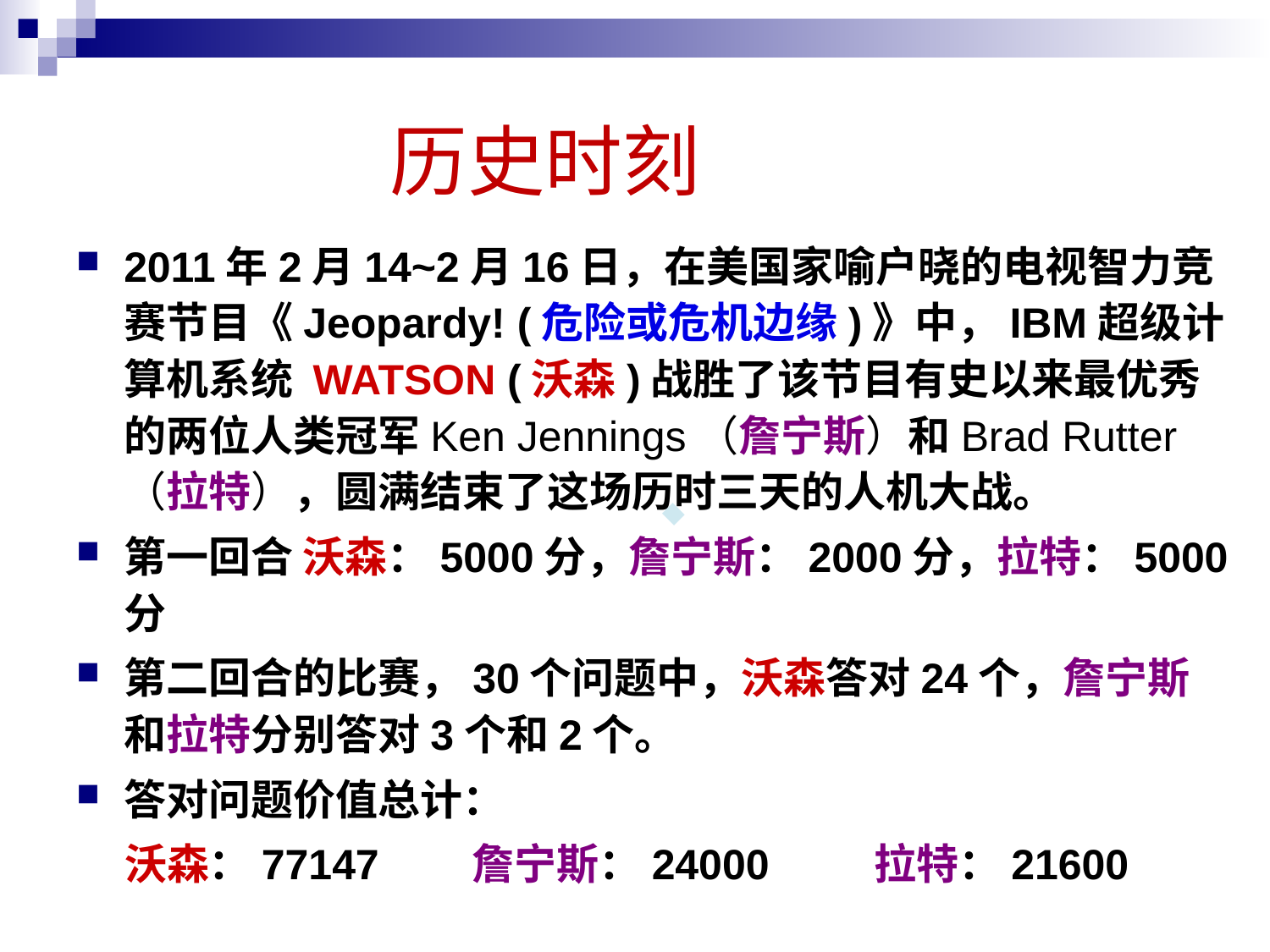

# 历史时刻
2011年2月14~2月16日，在美国家喻户晓的电视智力竞赛节目《Jeopardy! (危险或危机边缘)》中，IBM超级计算机系统 WATSON (沃森)战胜了该节目有史以来最优秀的两位人类冠军Ken Jennings（詹宁斯）和Brad Rutter（拉特），圆满结束了这场历时三天的人机大战。
第一回合 沃森：5000分，詹宁斯：2000分，拉特：5000分
第二回合的比赛，30个问题中，沃森答对24个，詹宁斯和拉特分别答对3个和2个。
答对问题价值总计：
    沃森：77147       詹宁斯：24000        拉特：21600

.